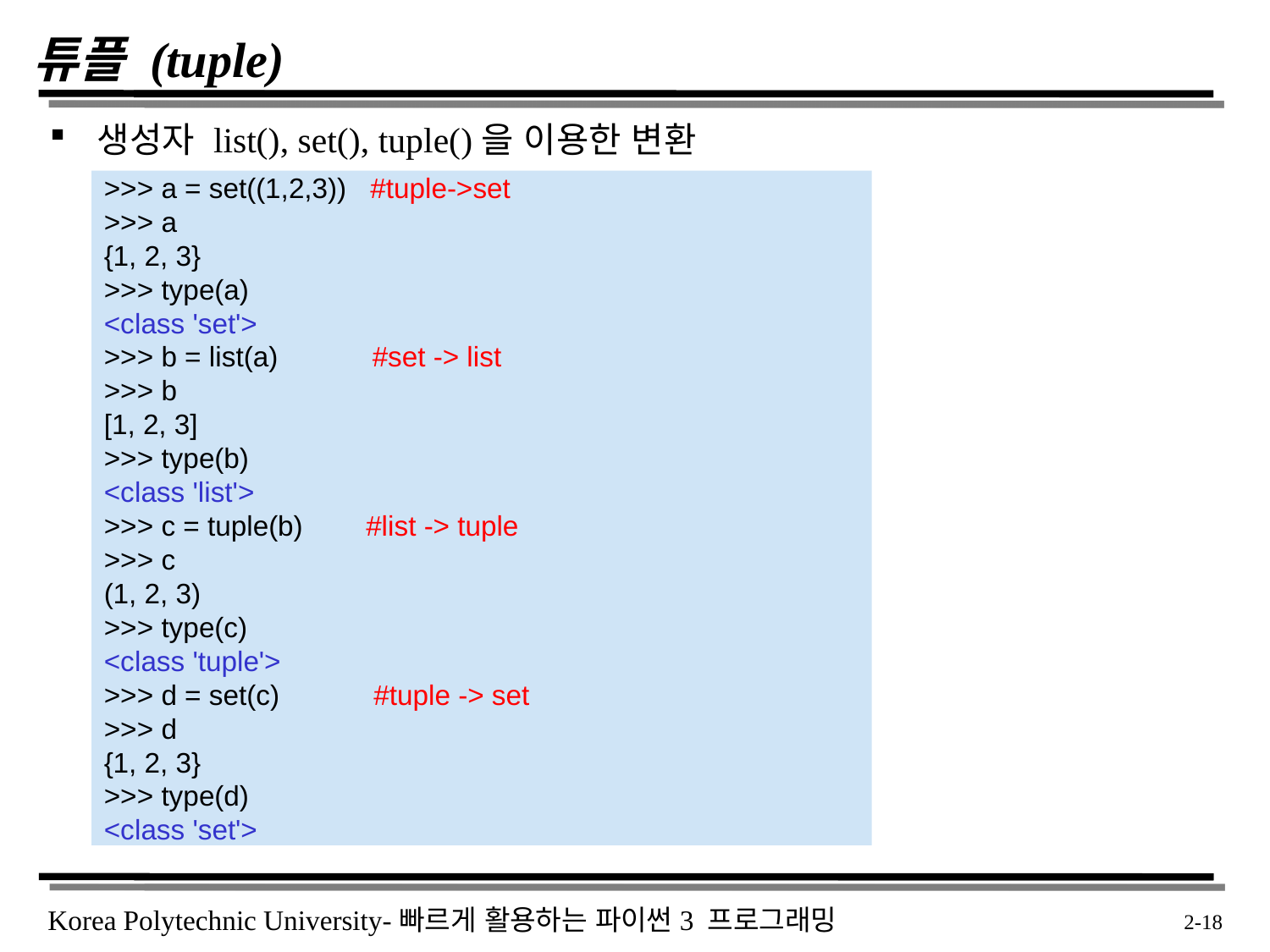

# 튜플 (tuple)
생성자 list(), set(), tuple()을 이용한 변환

>>> a = set((1,2,3))   #tuple->set
>>> a
{1, 2, 3}
>>> type(a)
<class 'set'>
>>> b = list(a)            #set -> list
>>> b
[1, 2, 3]
>>> type(b)
<class 'list'>
>>> c = tuple(b)        #list -> tuple
>>> c
(1, 2, 3)
>>> type(c)
<class 'tuple'>
>>> d = set(c)            #tuple -> set
>>> d
{1, 2, 3}
>>> type(d)
<class 'set'>
 2-18